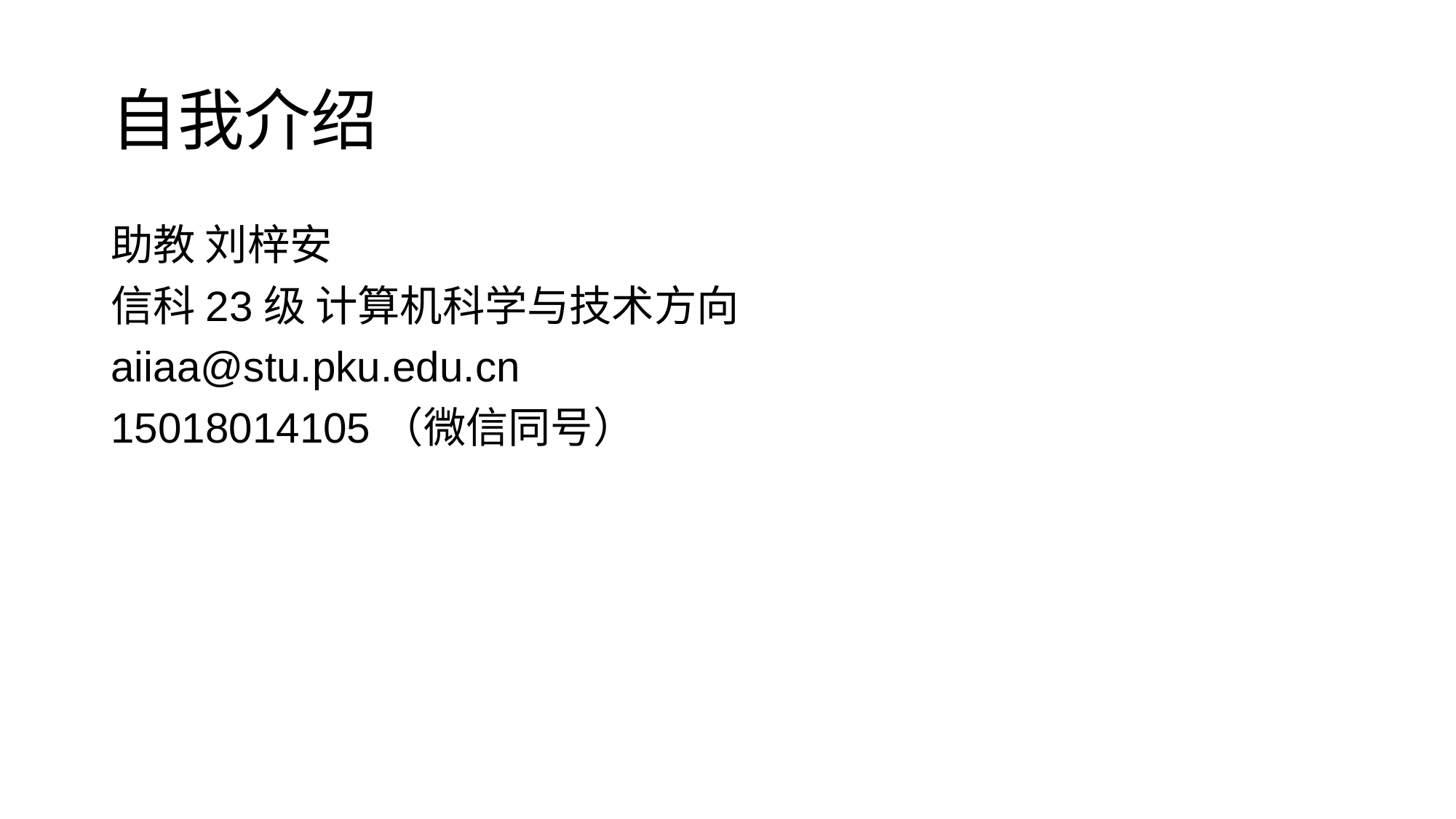

# 自我介绍
助教 刘梓安
信科23级 计算机科学与技术方向
aiiaa@stu.pku.edu.cn
15018014105（微信同号）